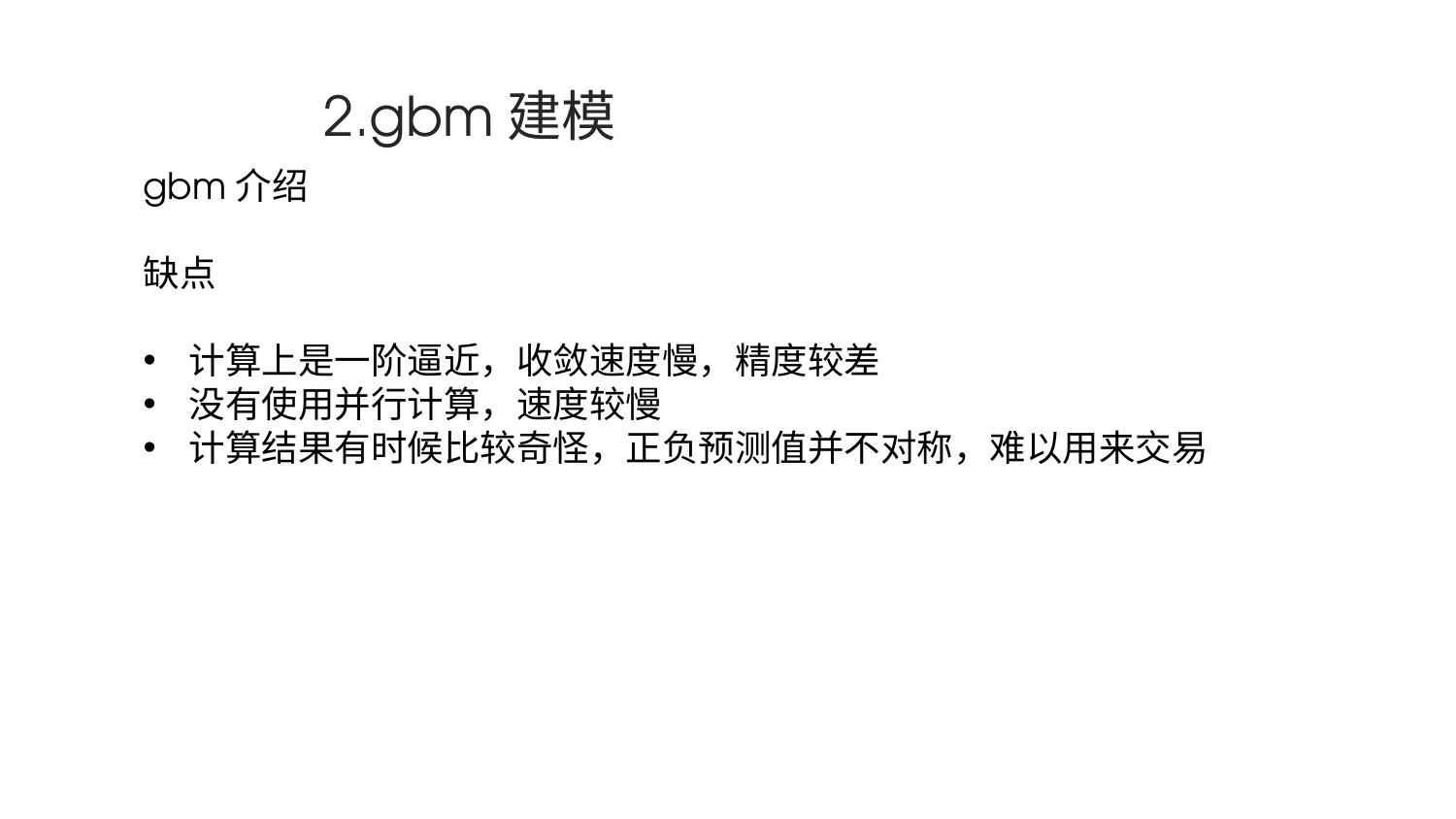

# 2.gbm建模
gbm介绍

缺点

计算上是一阶逼近，收敛速度慢，精度较差
没有使用并行计算，速度较慢
计算结果有时候比较奇怪，正负预测值并不对称，难以用来交易